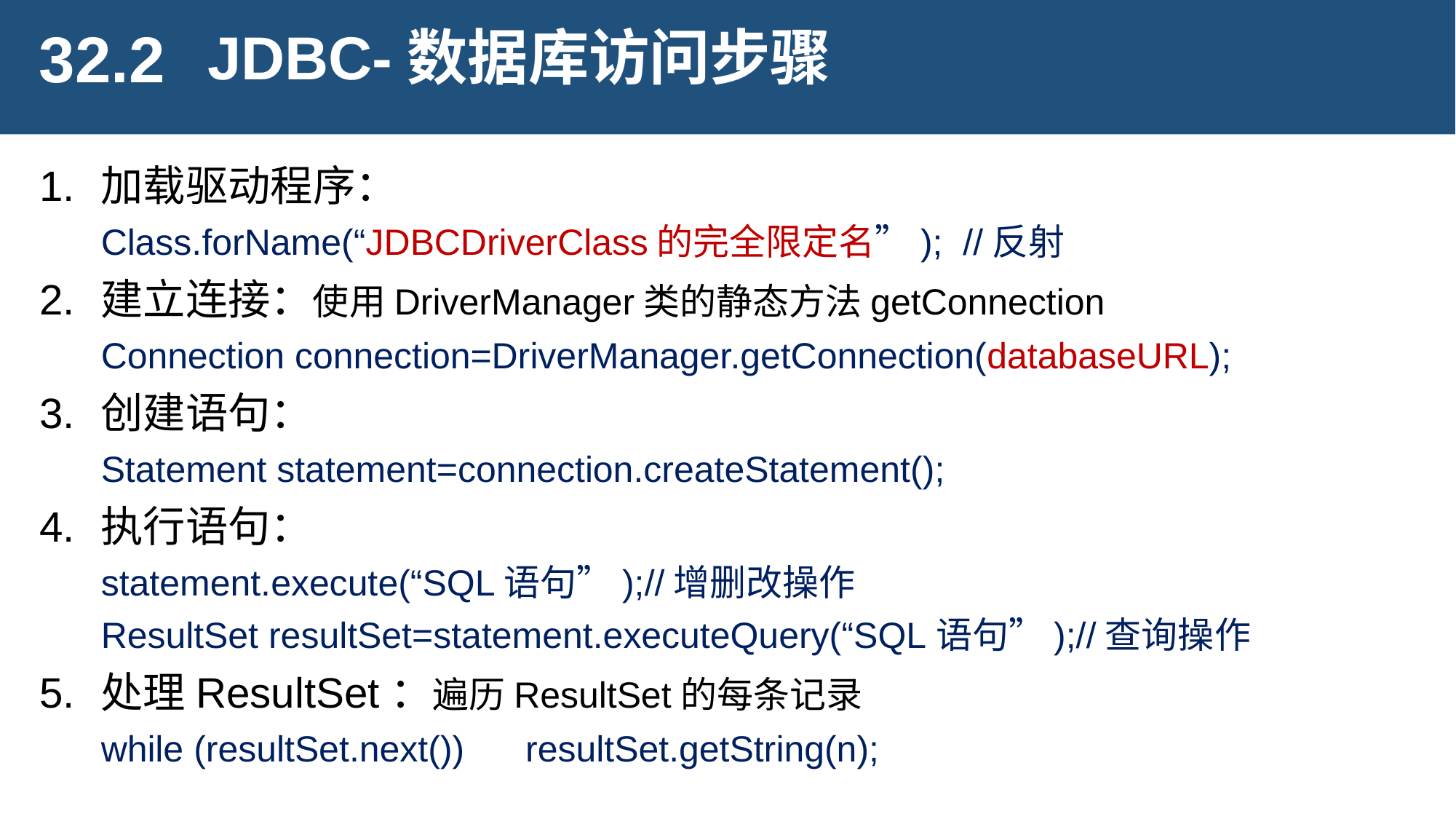

32.2
JDBC-数据库访问步骤
加载驱动程序：
Class.forName(“JDBCDriverClass的完全限定名”);  //反射
建立连接：使用DriverManager类的静态方法getConnection
Connection connection=DriverManager.getConnection(databaseURL);
创建语句：
Statement statement=connection.createStatement();
执行语句：
statement.execute(“SQL语句”);//增删改操作
ResultSet resultSet=statement.executeQuery(“SQL语句”);//查询操作
处理ResultSet：遍历ResultSet的每条记录
while (resultSet.next())      resultSet.getString(n);